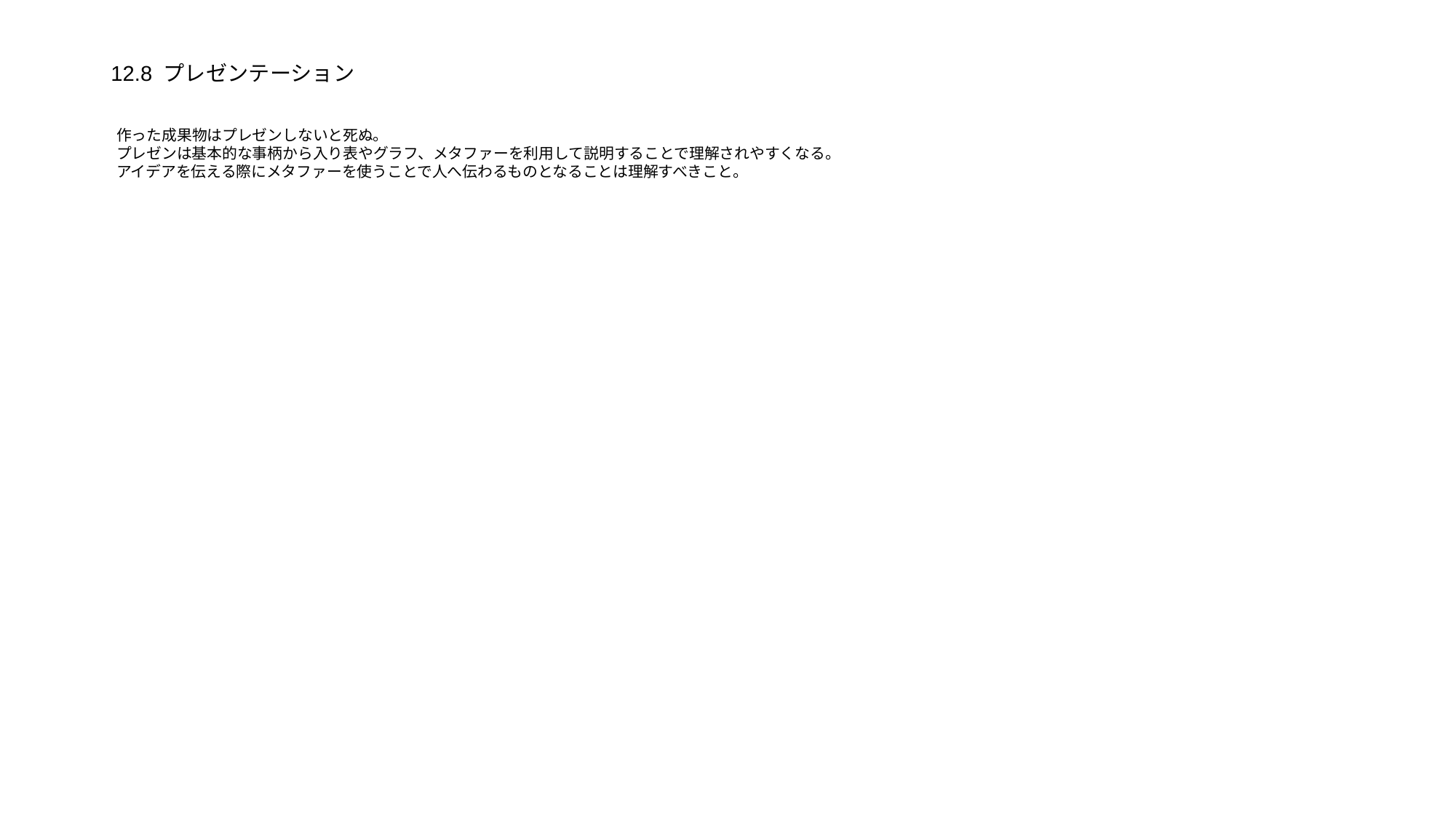

# 12.8 プレゼンテーション
作った成果物はプレゼンしないと死ぬ。
プレゼンは基本的な事柄から入り表やグラフ、メタファーを利用して説明することで理解されやすくなる。
アイデアを伝える際にメタファーを使うことで人へ伝わるものとなることは理解すべきこと。